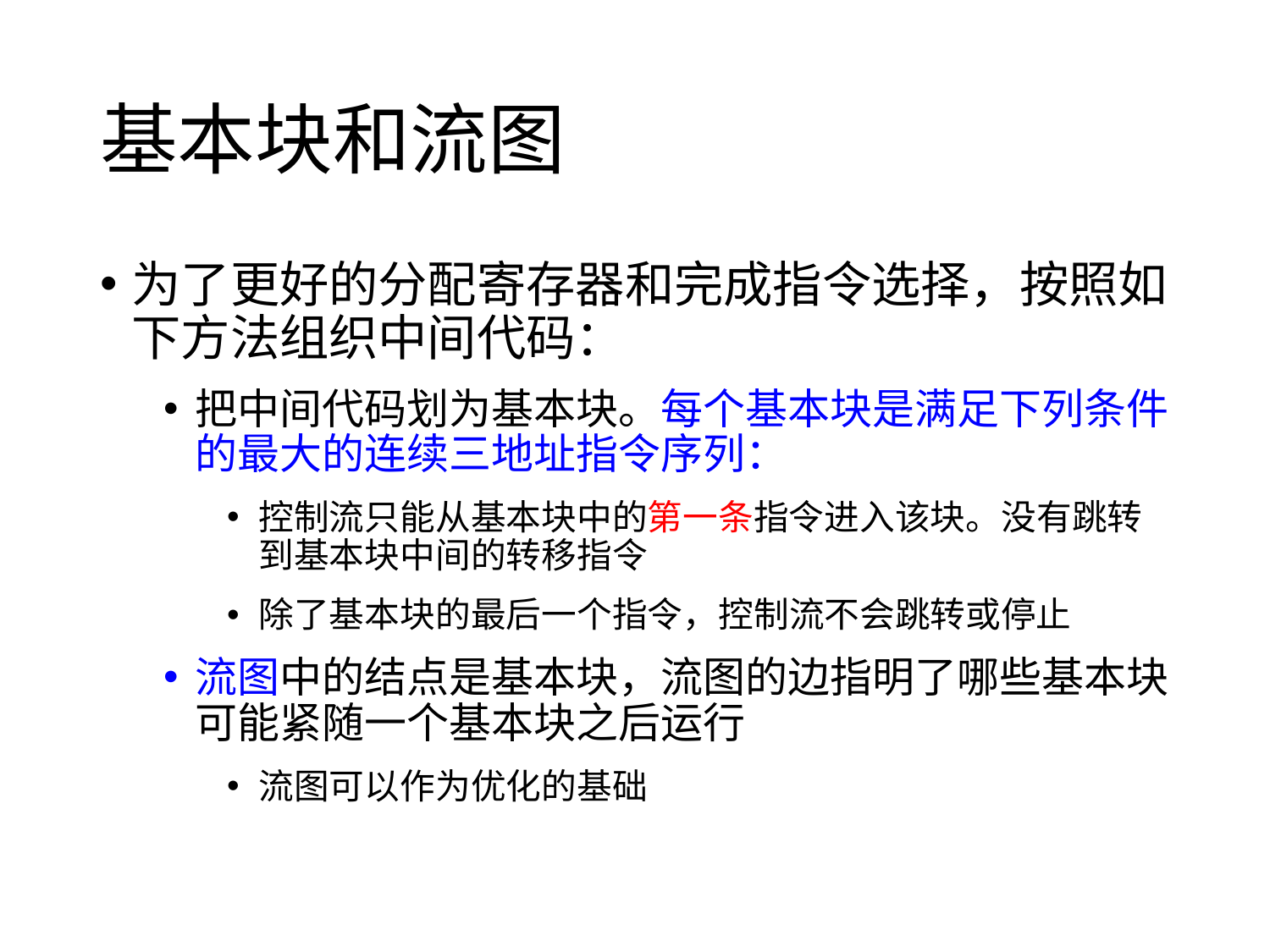

# 基本块和流图
为了更好的分配寄存器和完成指令选择，按照如下方法组织中间代码：
把中间代码划为基本块。每个基本块是满足下列条件的最大的连续三地址指令序列：
控制流只能从基本块中的第一条指令进入该块。没有跳转到基本块中间的转移指令
除了基本块的最后一个指令，控制流不会跳转或停止
流图中的结点是基本块，流图的边指明了哪些基本块可能紧随一个基本块之后运行
流图可以作为优化的基础